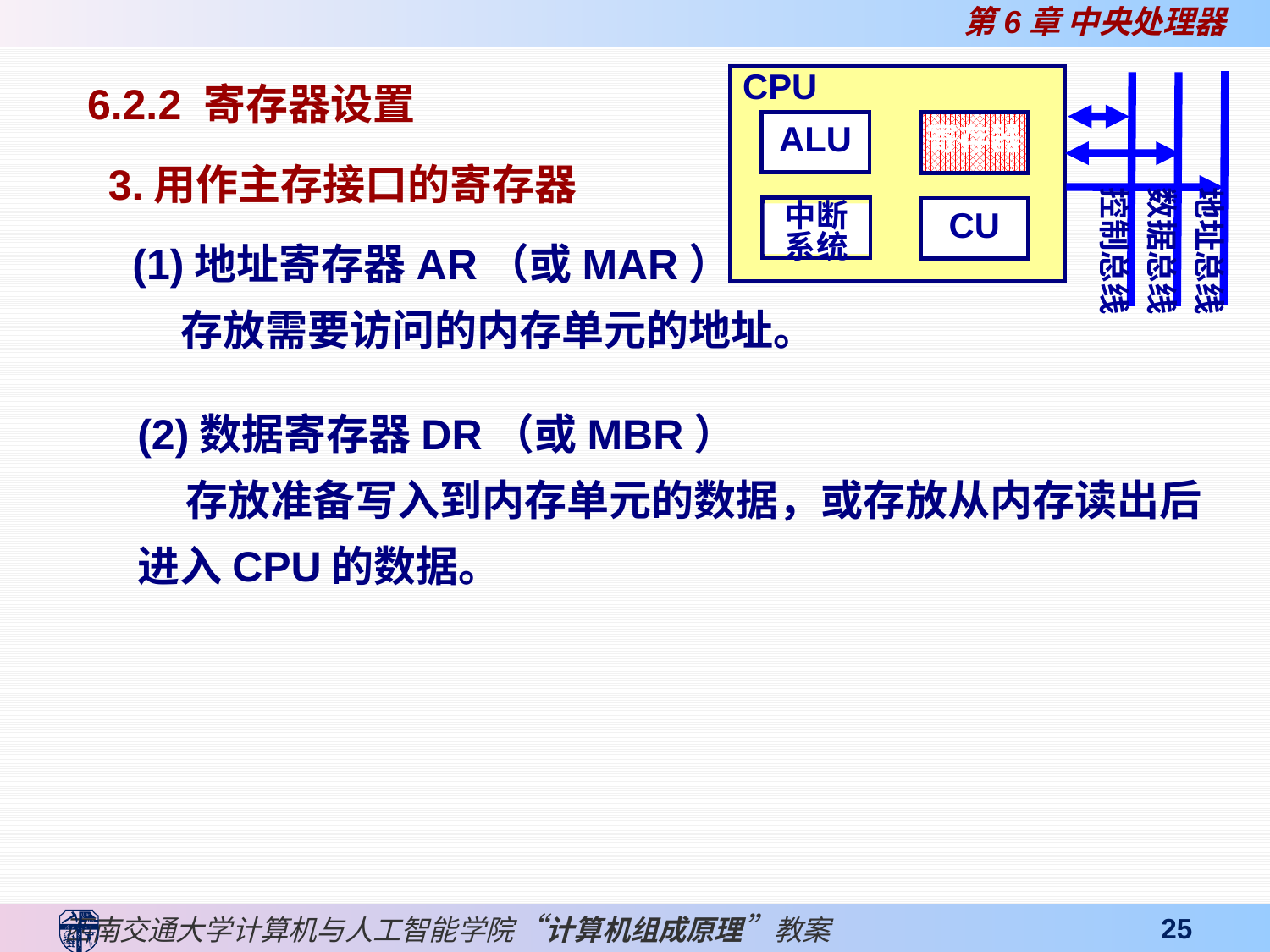

CPU

ALU
寄存器

中断
系统
CU
6.2.2 寄存器设置

控制总线
数据总线
地址总线
3.用作主存接口的寄存器
(1)地址寄存器AR（或MAR）
    存放需要访问的内存单元的地址。
(2)数据寄存器DR（或MBR）
    存放准备写入到内存单元的数据，或存放从内存读出后进入CPU的数据。